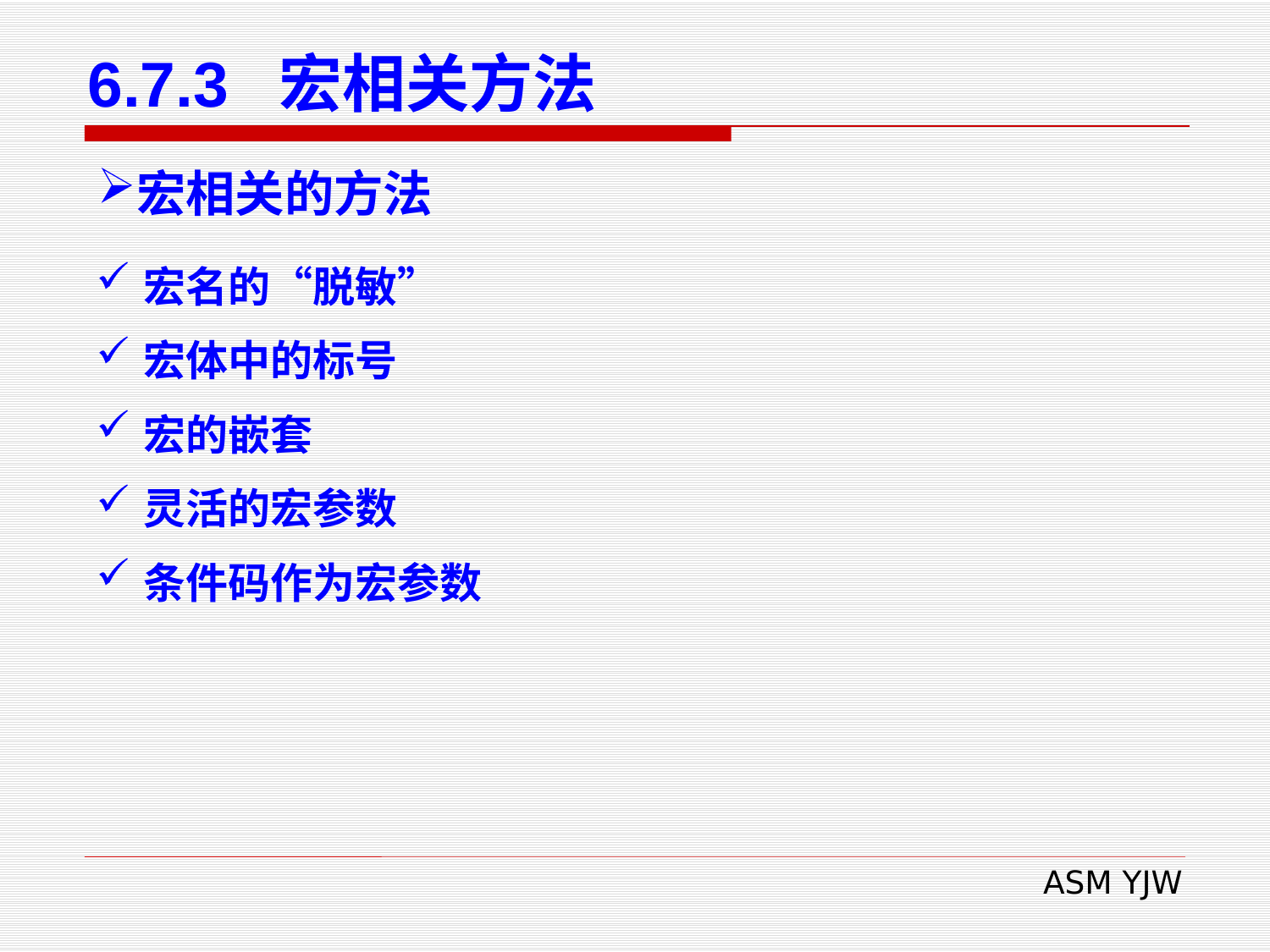

# 6.7.3  宏相关方法
宏相关的方法
宏名的“脱敏”
宏体中的标号
宏的嵌套
灵活的宏参数
条件码作为宏参数